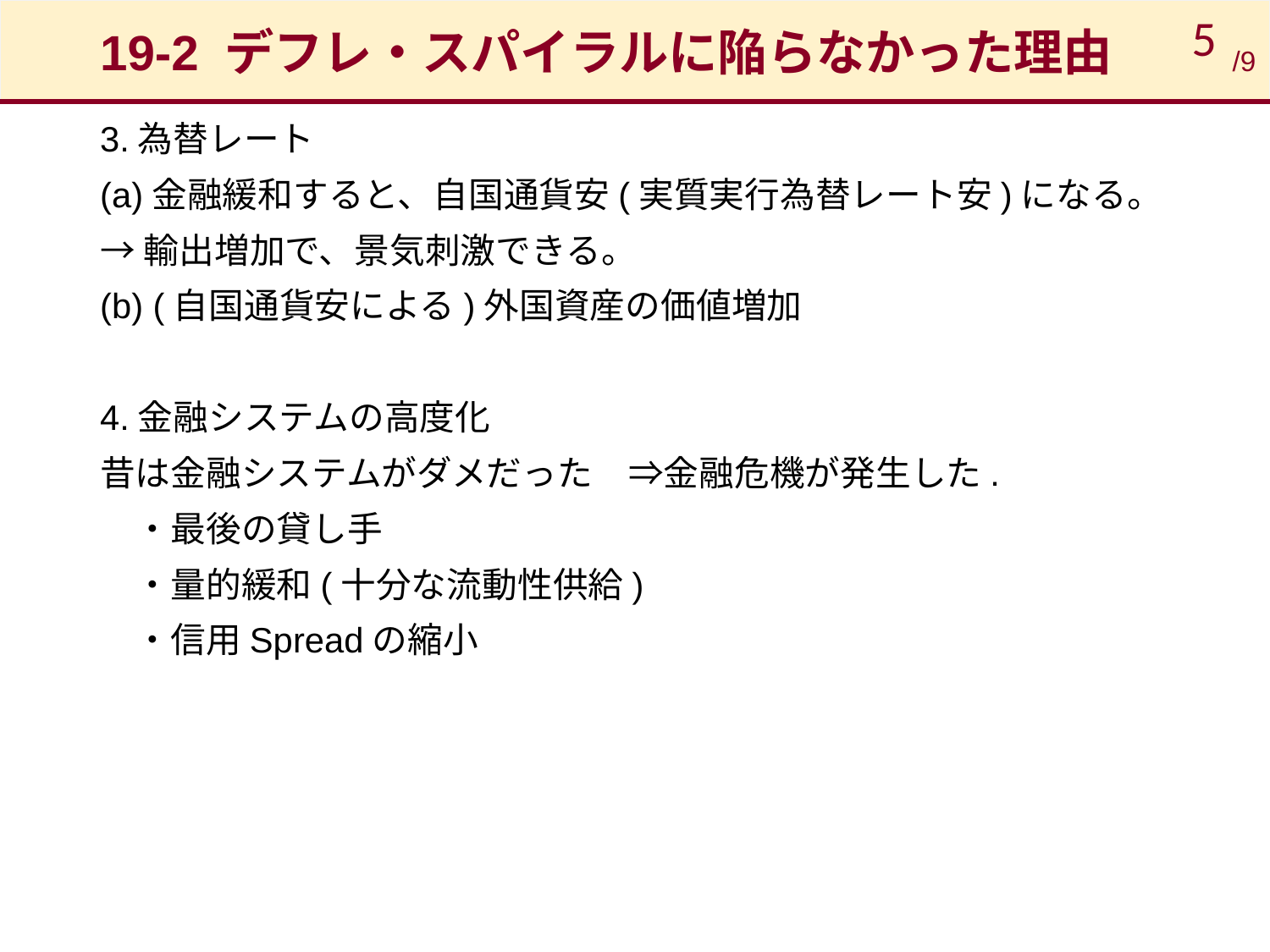

# 19-2 デフレ・スパイラルに陥らなかった理由
5
/9
3.為替レート
(a)金融緩和すると、自国通貨安(実質実行為替レート安)になる。
→輸出増加で、景気刺激できる。
(b) (自国通貨安による)外国資産の価値増加

4.金融システムの高度化
昔は金融システムがダメだった　⇒金融危機が発生した.
　・最後の貸し手
　・量的緩和(十分な流動性供給)
　・信用Spreadの縮小